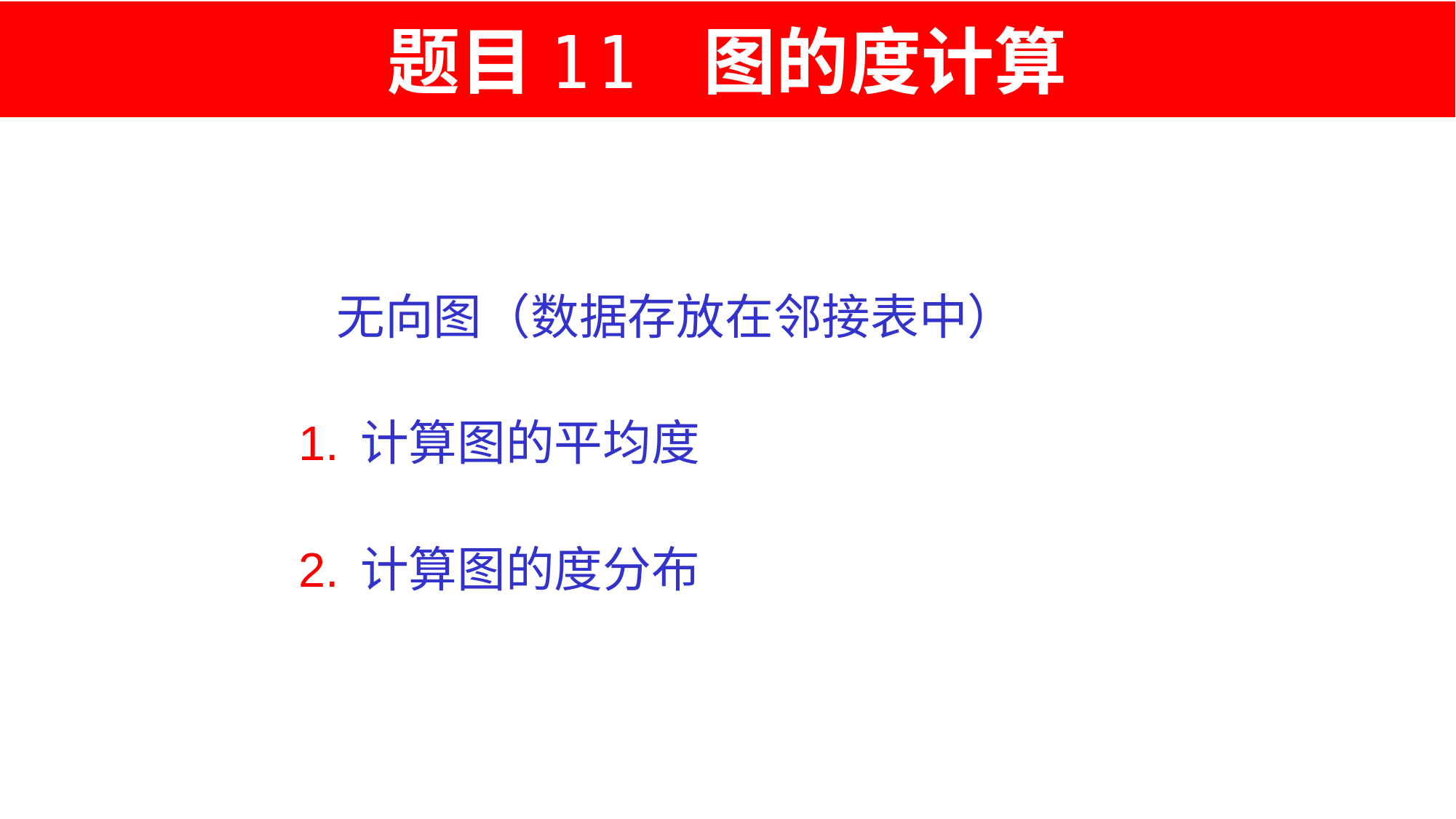

# 题目11  图的度计算
无向图（数据存放在邻接表中）
计算图的平均度
计算图的度分布